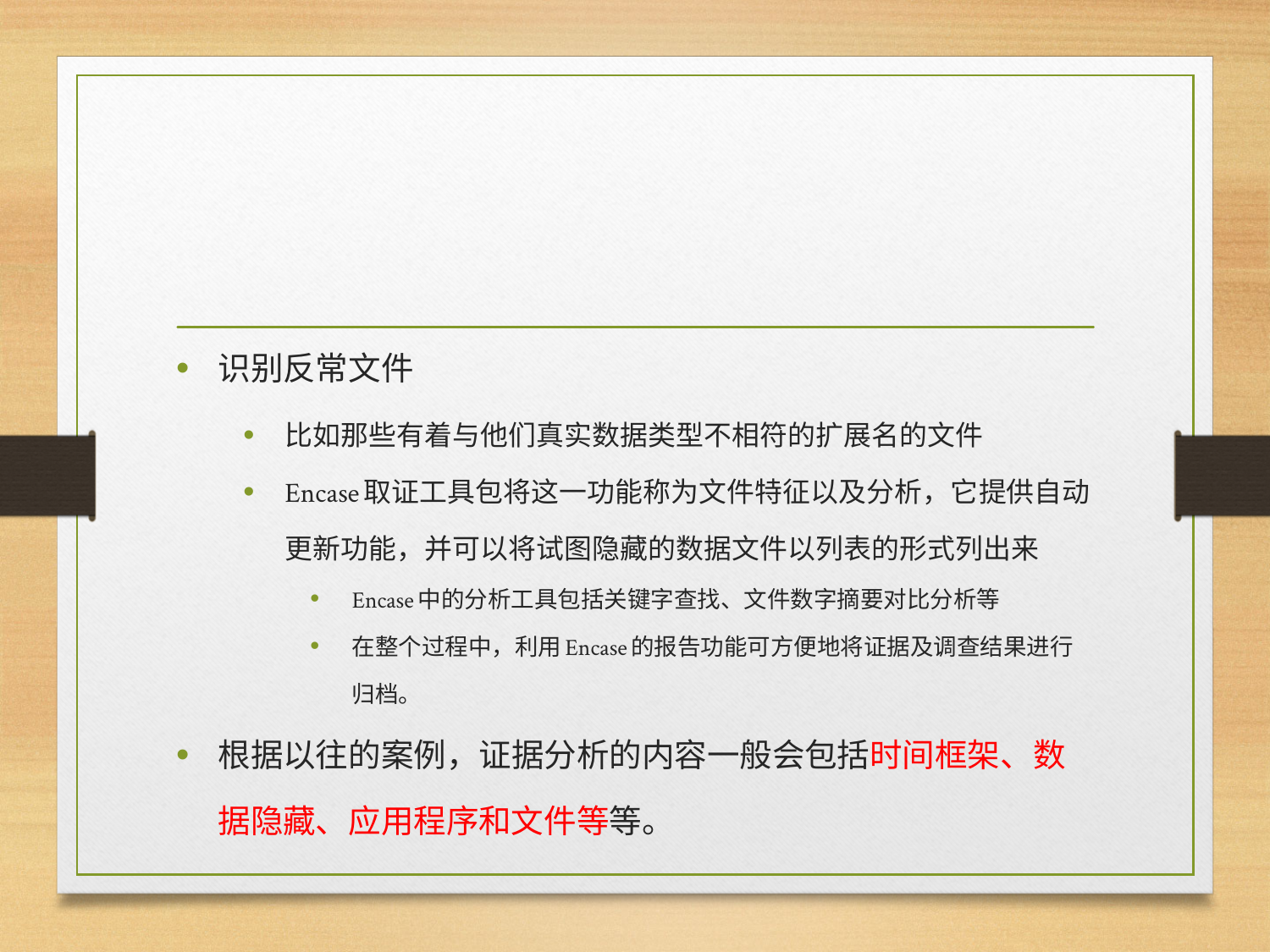

#
识别反常文件
比如那些有着与他们真实数据类型不相符的扩展名的文件
Encase取证工具包将这一功能称为文件特征以及分析，它提供自动更新功能，并可以将试图隐藏的数据文件以列表的形式列出来
Encase中的分析工具包括关键字查找、文件数字摘要对比分析等
在整个过程中，利用Encase的报告功能可方便地将证据及调查结果进行归档。
根据以往的案例，证据分析的内容一般会包括时间框架、数据隐藏、应用程序和文件等等。